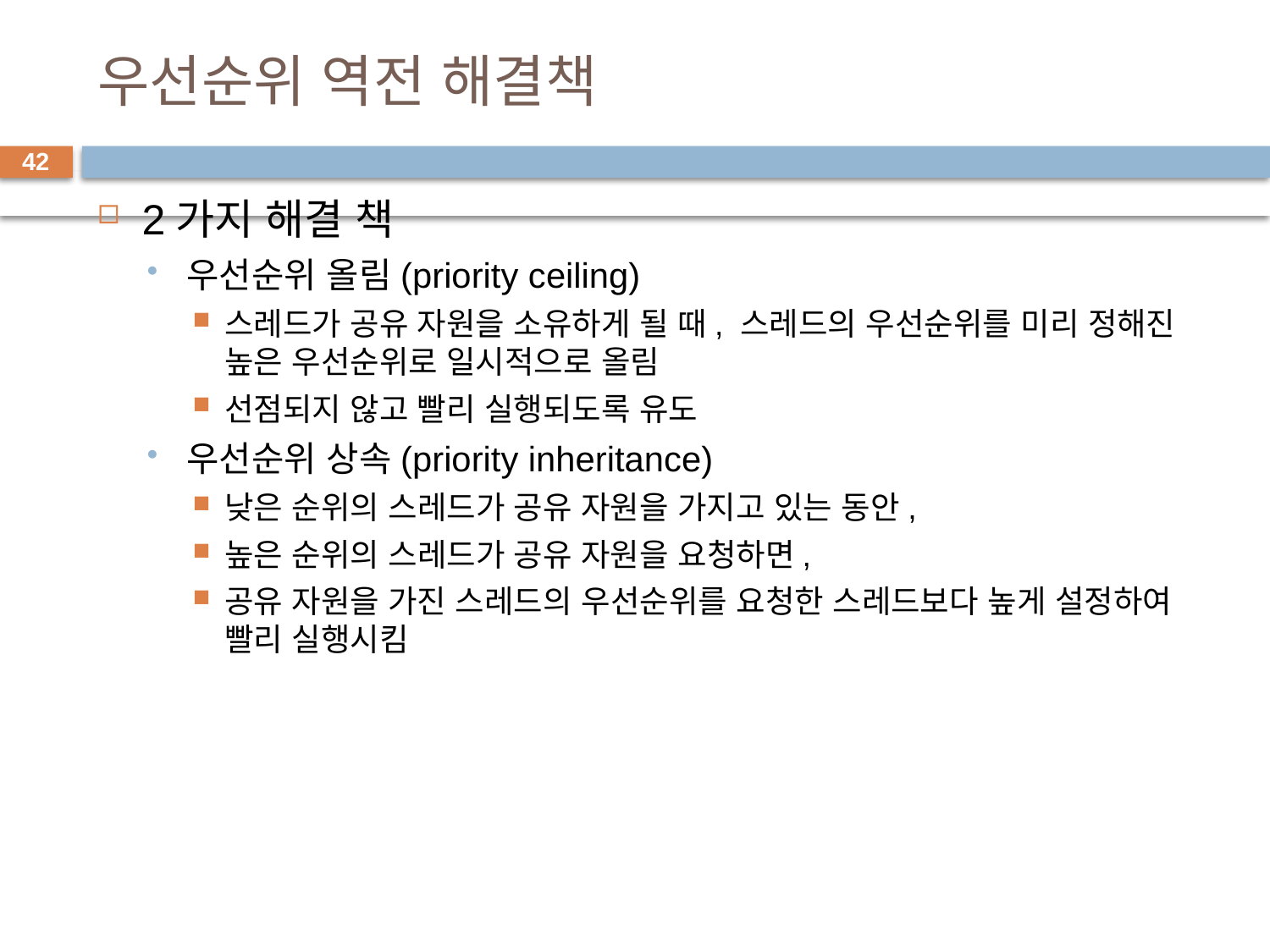

# 우선순위 역전 해결책
42
2가지 해결 책
우선순위 올림(priority ceiling)
스레드가 공유 자원을 소유하게 될 때, 스레드의 우선순위를 미리 정해진 높은 우선순위로 일시적으로 올림
선점되지 않고 빨리 실행되도록 유도
우선순위 상속(priority inheritance)
낮은 순위의 스레드가 공유 자원을 가지고 있는 동안,
높은 순위의 스레드가 공유 자원을 요청하면,
공유 자원을 가진 스레드의 우선순위를 요청한 스레드보다 높게 설정하여 빨리 실행시킴